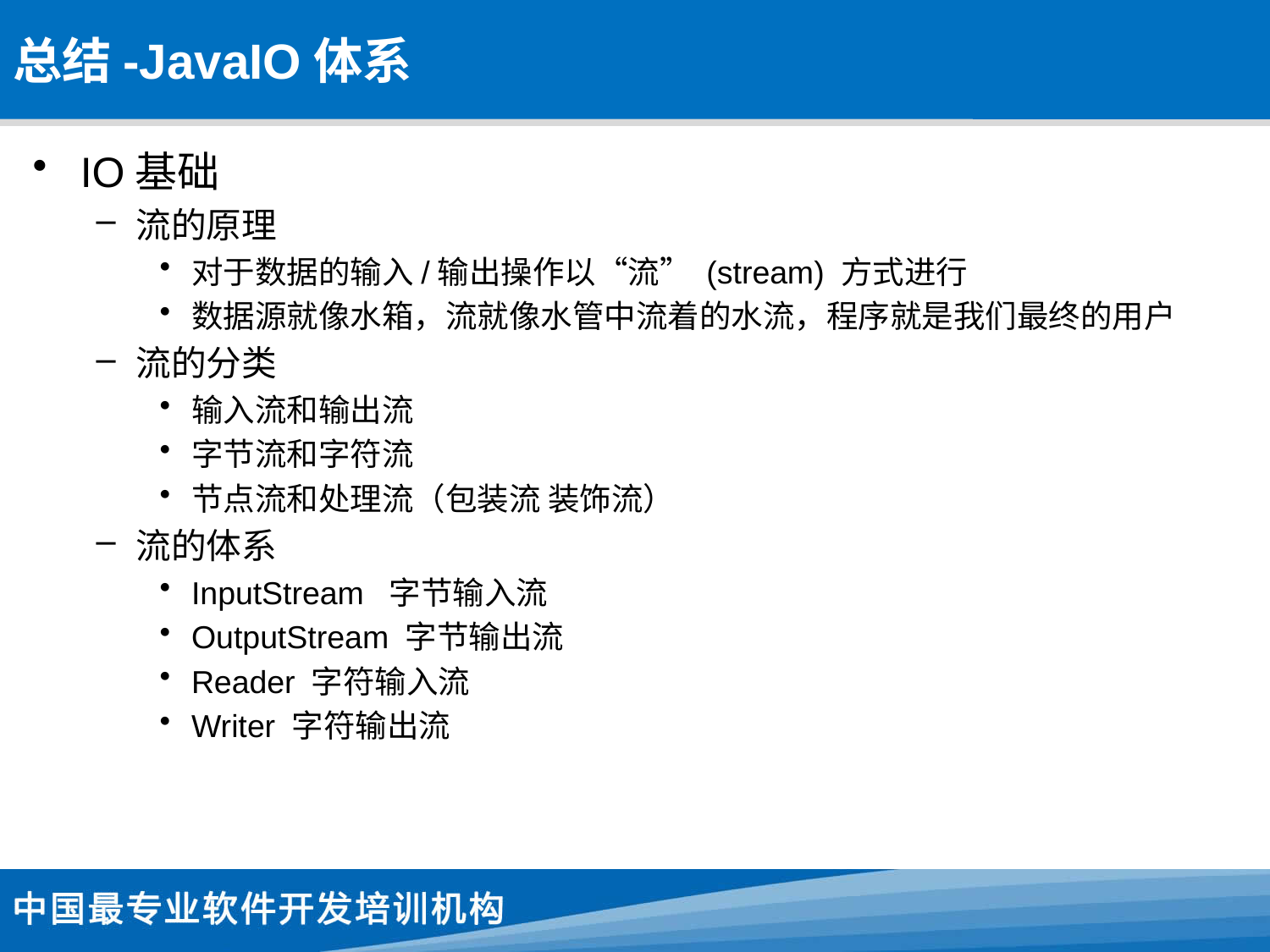

# 总结-JavaIO体系
IO基础
流的原理
对于数据的输入/输出操作以“流” (stream) 方式进行
数据源就像水箱，流就像水管中流着的水流，程序就是我们最终的用户
流的分类
输入流和输出流
字节流和字符流
节点流和处理流（包装流 装饰流）
流的体系
InputStream  字节输入流
OutputStream 字节输出流
Reader 字符输入流
Writer 字符输出流